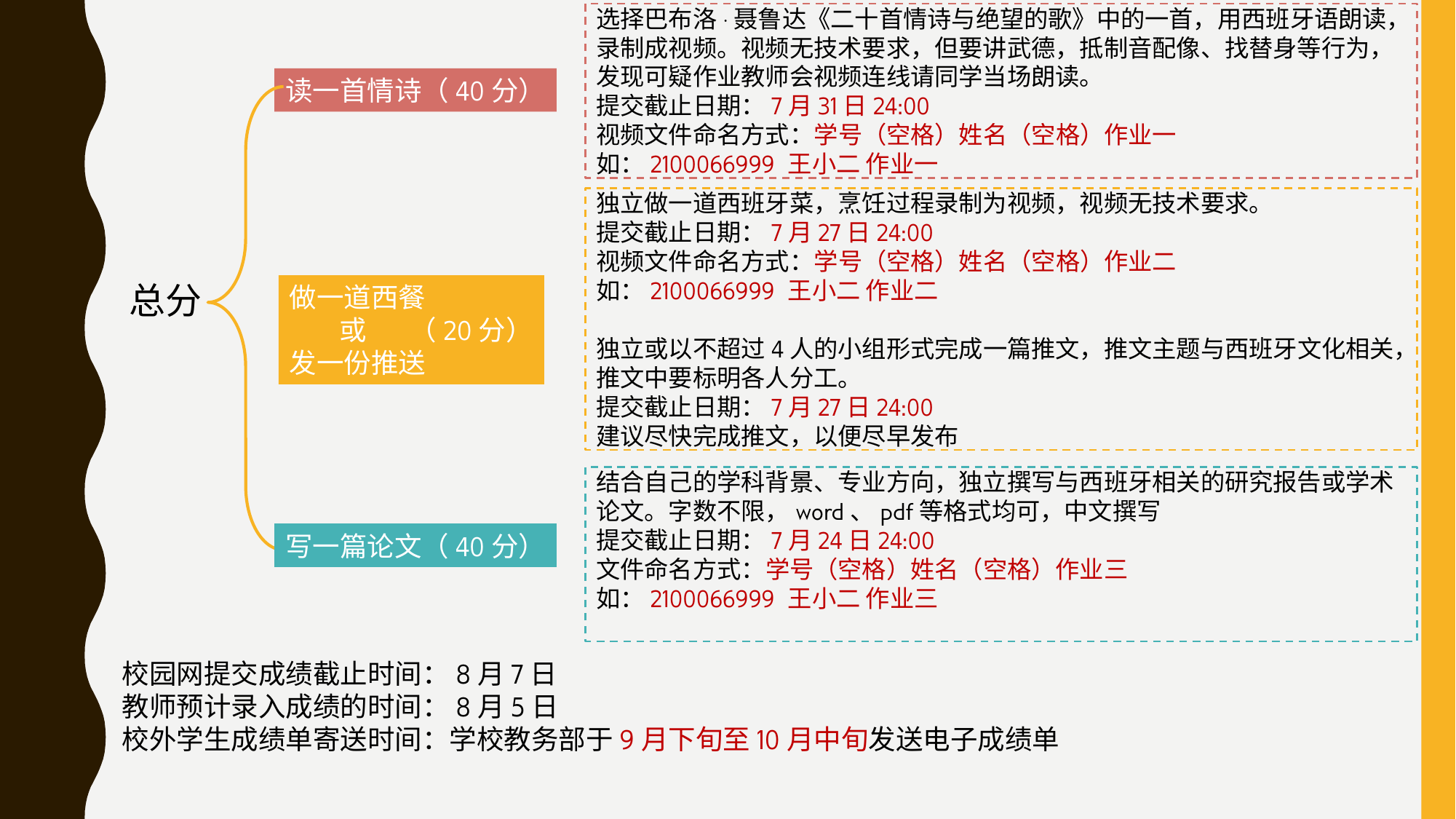

选择巴布洛·聂鲁达《二十首情诗与绝望的歌》中的一首，用西班牙语朗读，录制成视频。视频无技术要求，但要讲武德，抵制音配像、找替身等行为，发现可疑作业教师会视频连线请同学当场朗读。
提交截止日期：7月31日24:00
视频文件命名方式：学号（空格）姓名（空格）作业一
如：2100066999 王小二 作业一
读一首情诗（40分）

独立做一道西班牙菜，烹饪过程录制为视频，视频无技术要求。
提交截止日期：7月27日24:00
视频文件命名方式：学号（空格）姓名（空格）作业二
如：2100066999 王小二 作业二

独立或以不超过4人的小组形式完成一篇推文，推文主题与西班牙文化相关，推文中要标明各人分工。
提交截止日期：7月27日24:00
建议尽快完成推文，以便尽早发布
总分
做一道西餐
       或       （20分）
发一份推送
结合自己的学科背景、专业方向，独立撰写与西班牙相关的研究报告或学术论文。字数不限，word、pdf等格式均可，中文撰写
提交截止日期：7月24日24:00
文件命名方式：学号（空格）姓名（空格）作业三
如：2100066999 王小二 作业三

写一篇论文（40分）
校园网提交成绩截止时间：8月7日
教师预计录入成绩的时间：8月5日
校外学生成绩单寄送时间：学校教务部于9月下旬至10月中旬发送电子成绩单